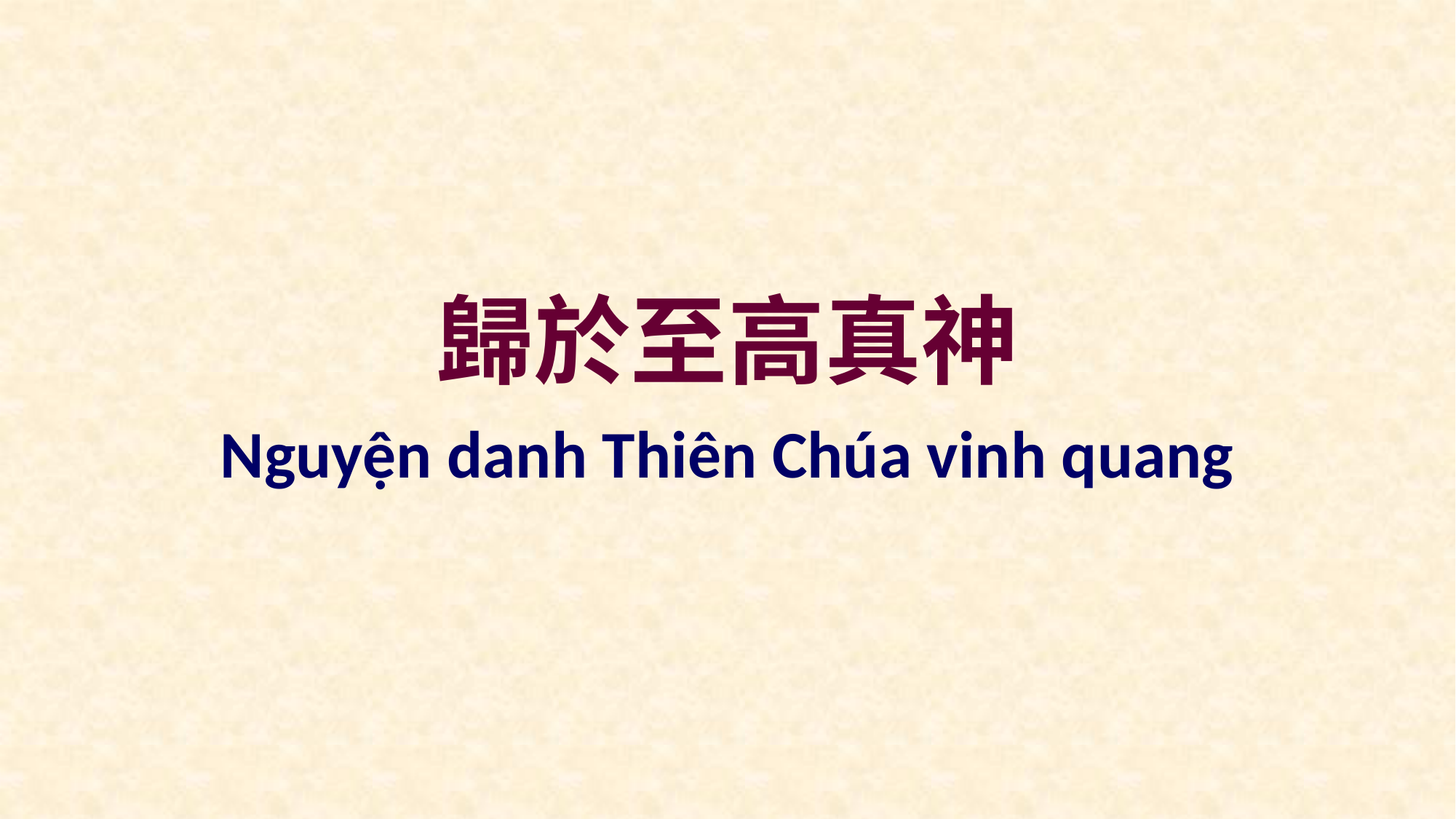

歸於至高真神
Nguyện danh Thiên Chúa vinh quang